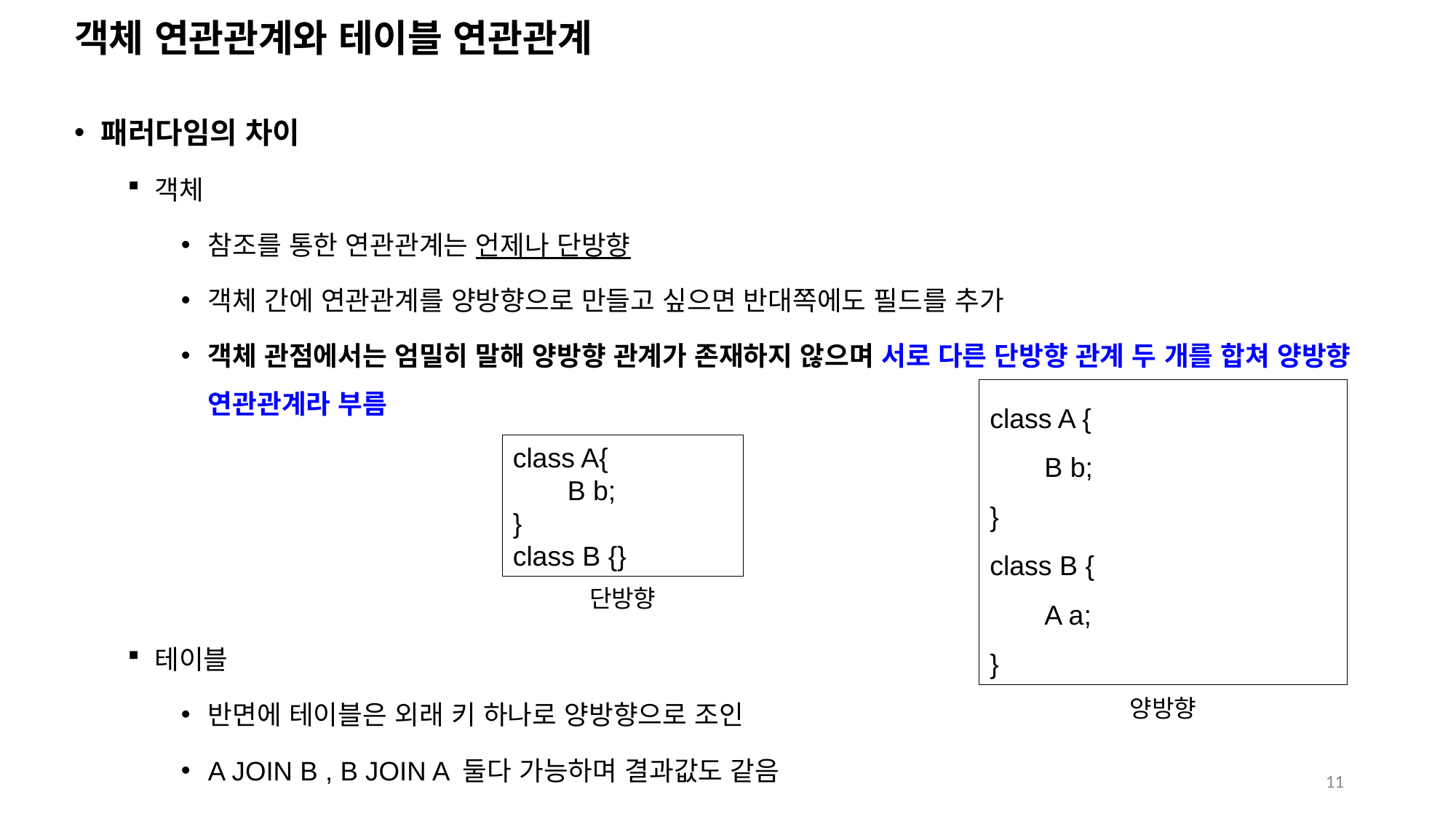

# 객체 연관관계와 테이블 연관관계
패러다임의 차이
객체
참조를 통한 연관관계는 언제나 단방향
객체 간에 연관관계를 양방향으로 만들고 싶으면 반대쪽에도 필드를 추가
객체 관점에서는 엄밀히 말해 양방향 관계가 존재하지 않으며 서로 다른 단방향 관계 두 개를 합쳐 양방향 연관관계라 부름

테이블
반면에 테이블은 외래 키 하나로 양방향으로 조인
A JOIN B , B JOIN A 둘다 가능하며 결과값도 같음

class A {
B b;
}
class B {
A a;
}
class A{
B b;
}
class B {}
단방향
양방향
11